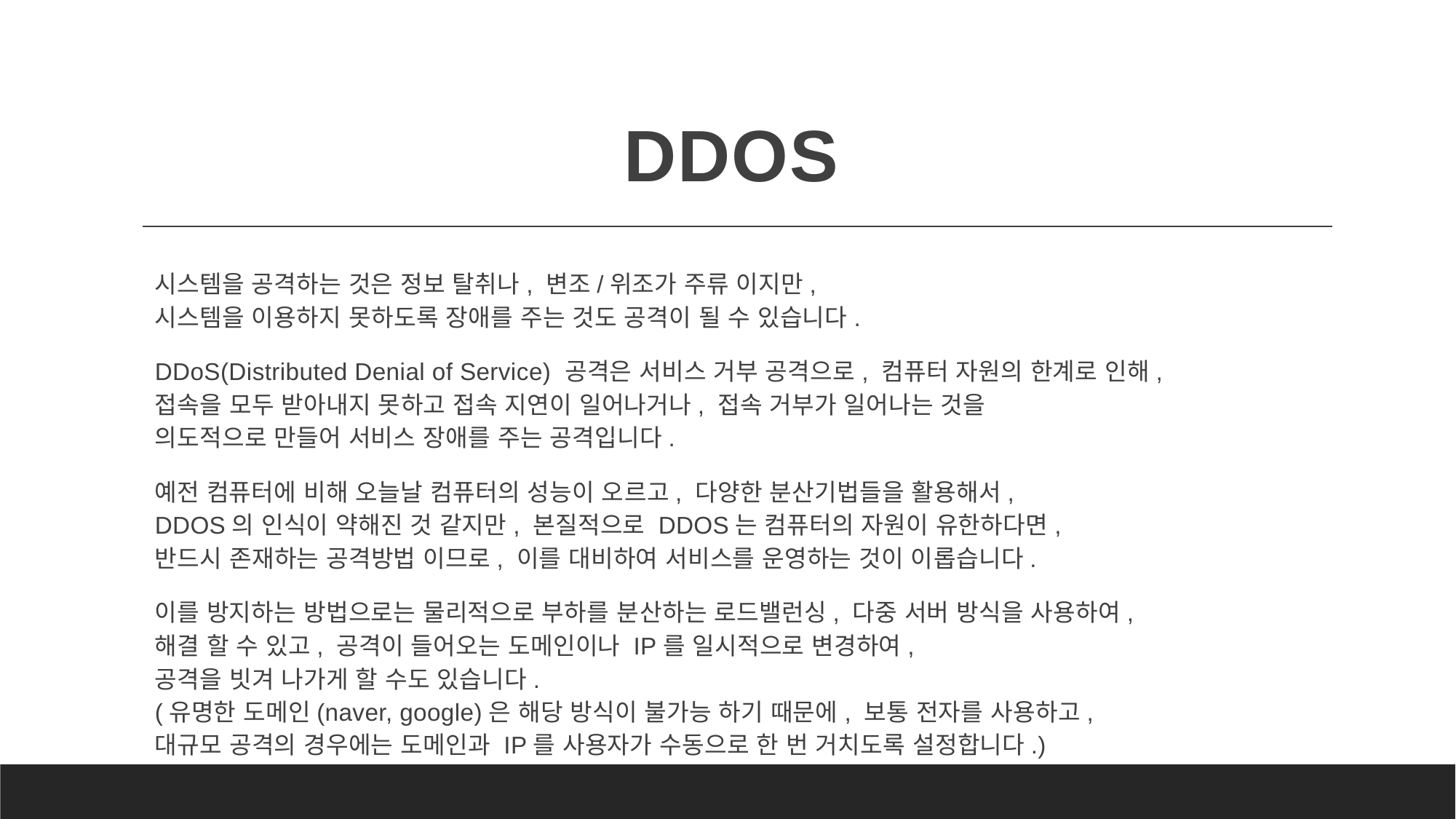

# DDOS
시스템을 공격하는 것은 정보 탈취나, 변조/위조가 주류 이지만,
시스템을 이용하지 못하도록 장애를 주는 것도 공격이 될 수 있습니다.
DDoS(Distributed Denial of Service) 공격은 서비스 거부 공격으로, 컴퓨터 자원의 한계로 인해,
접속을 모두 받아내지 못하고 접속 지연이 일어나거나, 접속 거부가 일어나는 것을
의도적으로 만들어 서비스 장애를 주는 공격입니다.
예전 컴퓨터에 비해 오늘날 컴퓨터의 성능이 오르고, 다양한 분산기법들을 활용해서,
DDOS의 인식이 약해진 것 같지만, 본질적으로 DDOS는 컴퓨터의 자원이 유한하다면,
반드시 존재하는 공격방법 이므로, 이를 대비하여 서비스를 운영하는 것이 이롭습니다.
이를 방지하는 방법으로는 물리적으로 부하를 분산하는 로드밸런싱, 다중 서버 방식을 사용하여,
해결 할 수 있고, 공격이 들어오는 도메인이나 IP를 일시적으로 변경하여,
공격을 빗겨 나가게 할 수도 있습니다.
(유명한 도메인(naver, google)은 해당 방식이 불가능 하기 때문에, 보통 전자를 사용하고,
대규모 공격의 경우에는 도메인과 IP를 사용자가 수동으로 한 번 거치도록 설정합니다.)